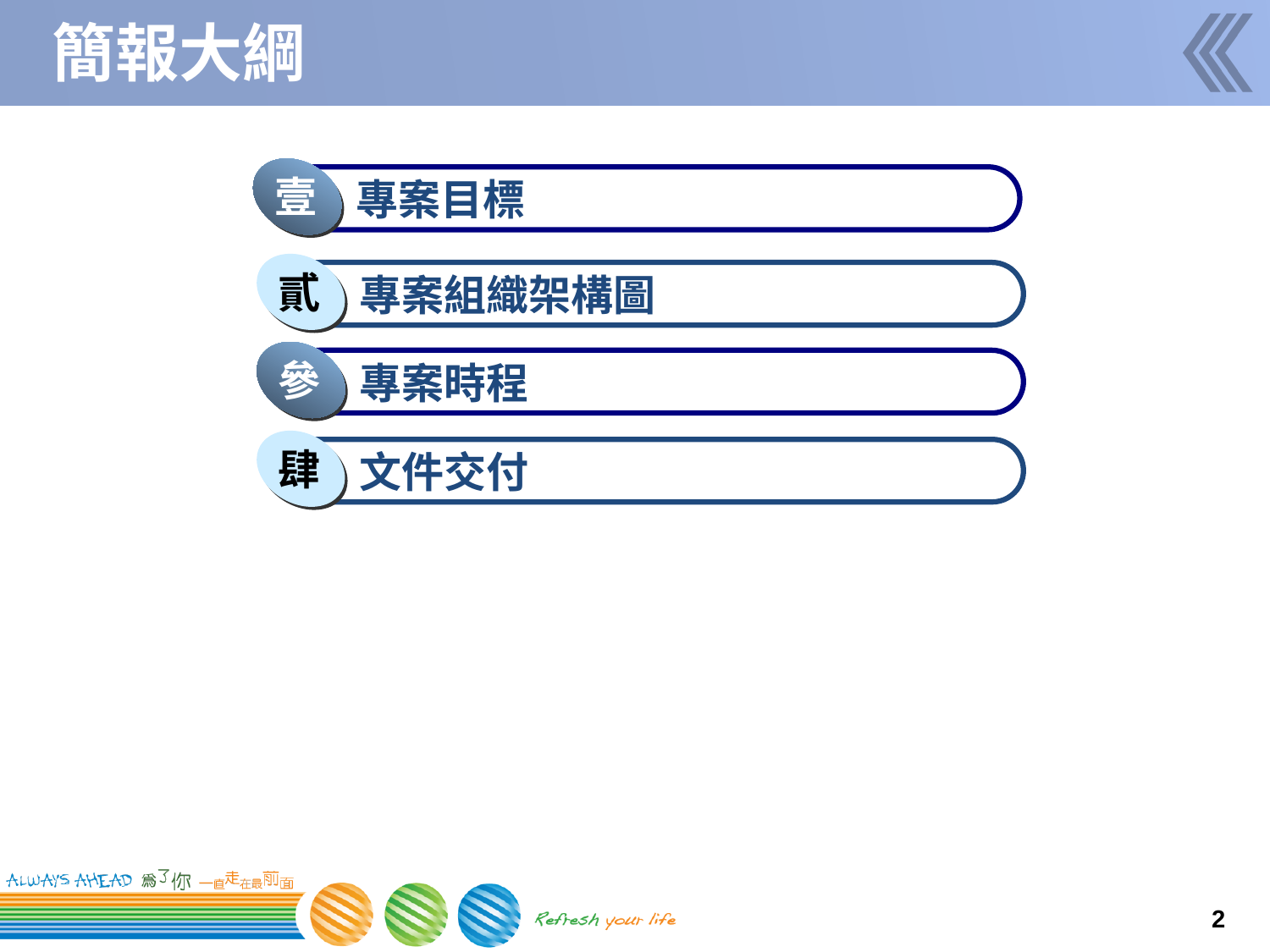

# 簡報大綱

壹

專案目標

貳

專案組織架構圖

參

專案時程

肆

文件交付
2